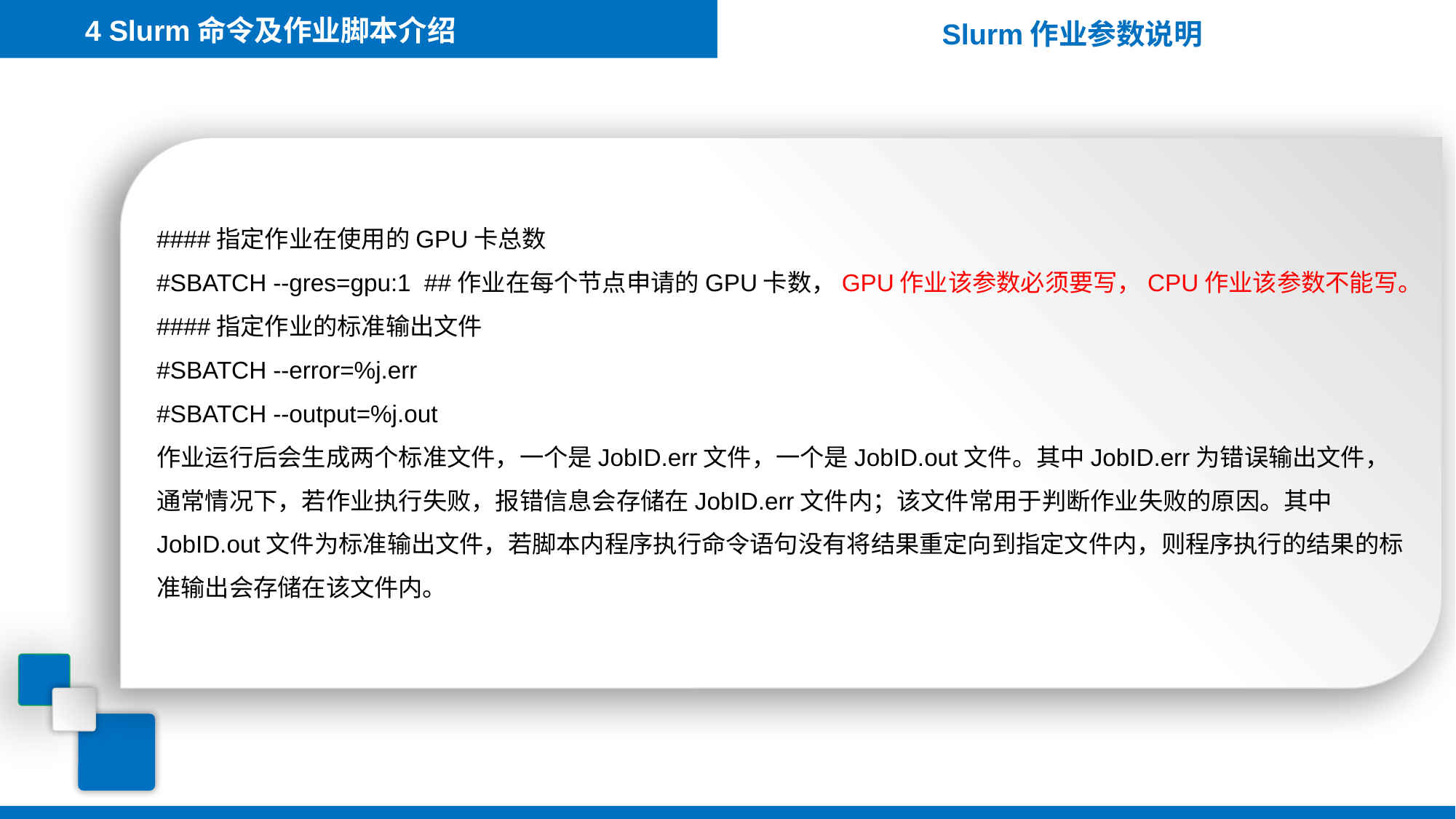

4 Slurm命令及作业脚本介绍

Slurm作业参数说明
####指定作业在使用的GPU卡总数
#SBATCH --gres=gpu:1  ##作业在每个节点申请的GPU卡数，GPU作业该参数必须要写，CPU作业该参数不能写。
####指定作业的标准输出文件
#SBATCH --error=%j.err
#SBATCH --output=%j.out
作业运行后会生成两个标准文件，一个是JobID.err文件，一个是JobID.out文件。其中JobID.err为错误输出文件，通常情况下，若作业执行失败，报错信息会存储在JobID.err文件内；该文件常用于判断作业失败的原因。其中JobID.out文件为标准输出文件，若脚本内程序执行命令语句没有将结果重定向到指定文件内，则程序执行的结果的标准输出会存储在该文件内。